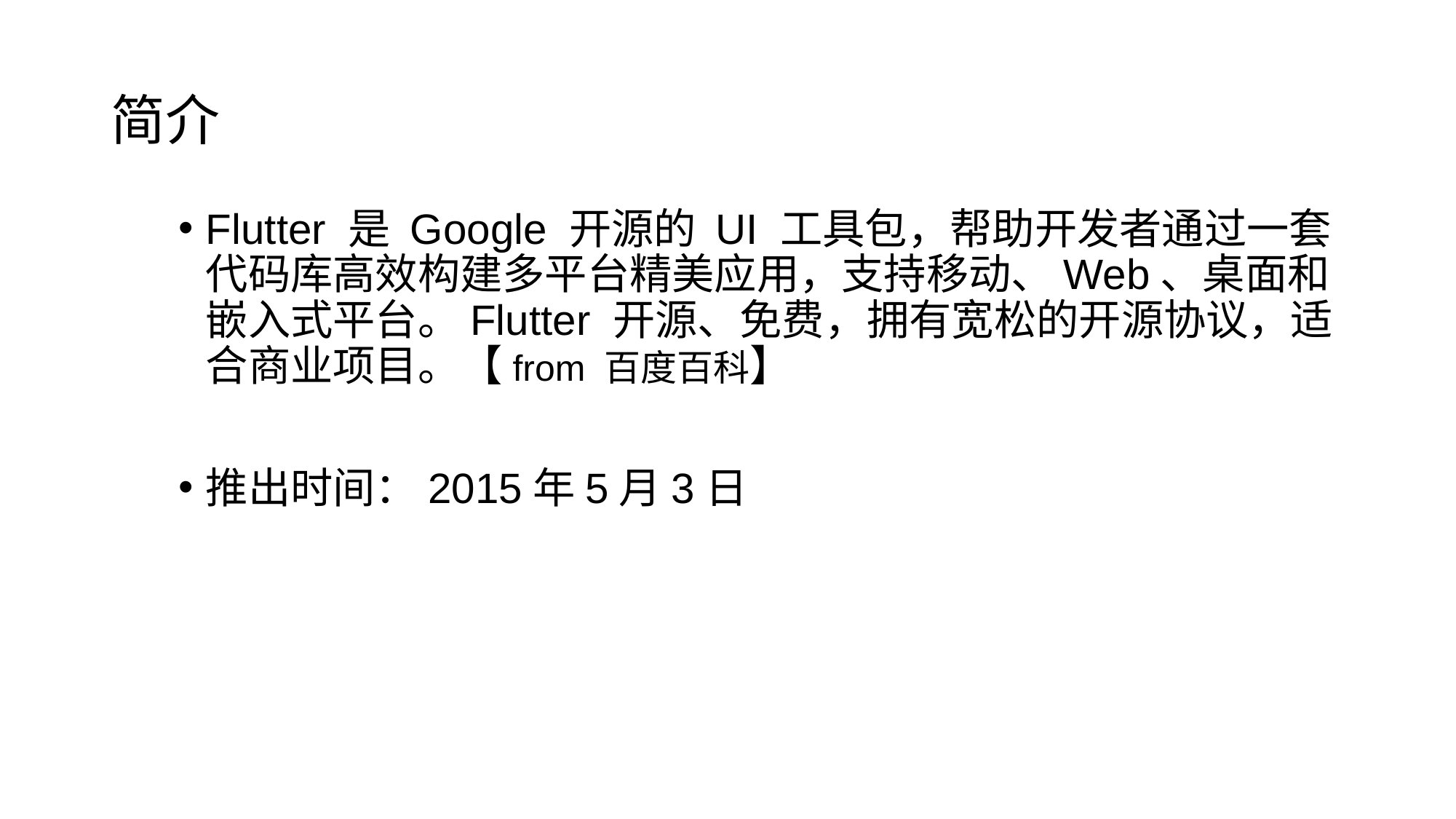

# 简介
Flutter 是 Google 开源的 UI 工具包，帮助开发者通过一套代码库高效构建多平台精美应用，支持移动、Web、桌面和嵌入式平台。Flutter 开源、免费，拥有宽松的开源协议，适合商业项目。【from 百度百科】

推出时间：2015年5月3日